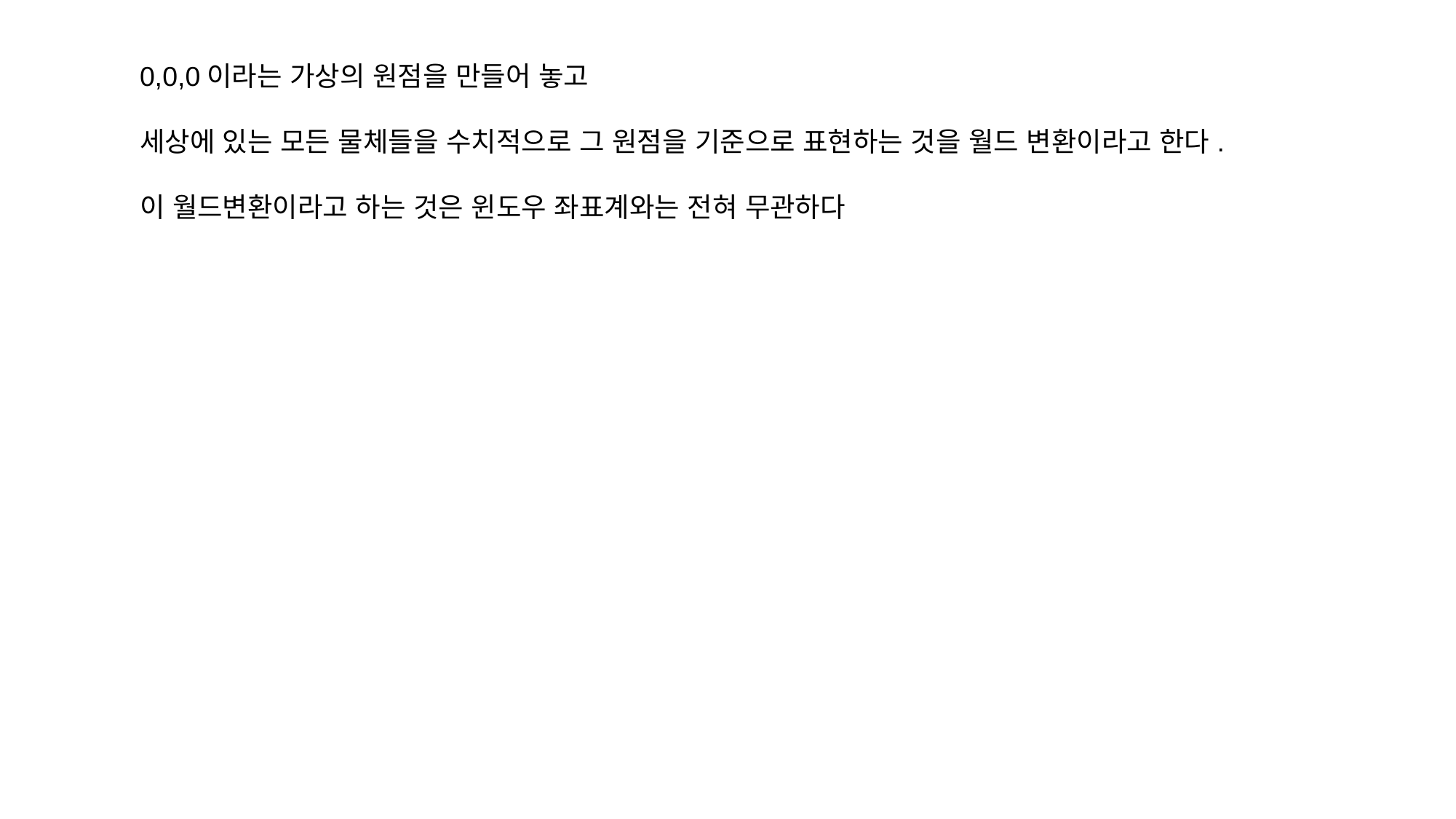

0,0,0이라는 가상의 원점을 만들어 놓고

세상에 있는 모든 물체들을 수치적으로 그 원점을 기준으로 표현하는 것을 월드 변환이라고 한다.

이 월드변환이라고 하는 것은 윈도우 좌표계와는 전혀 무관하다